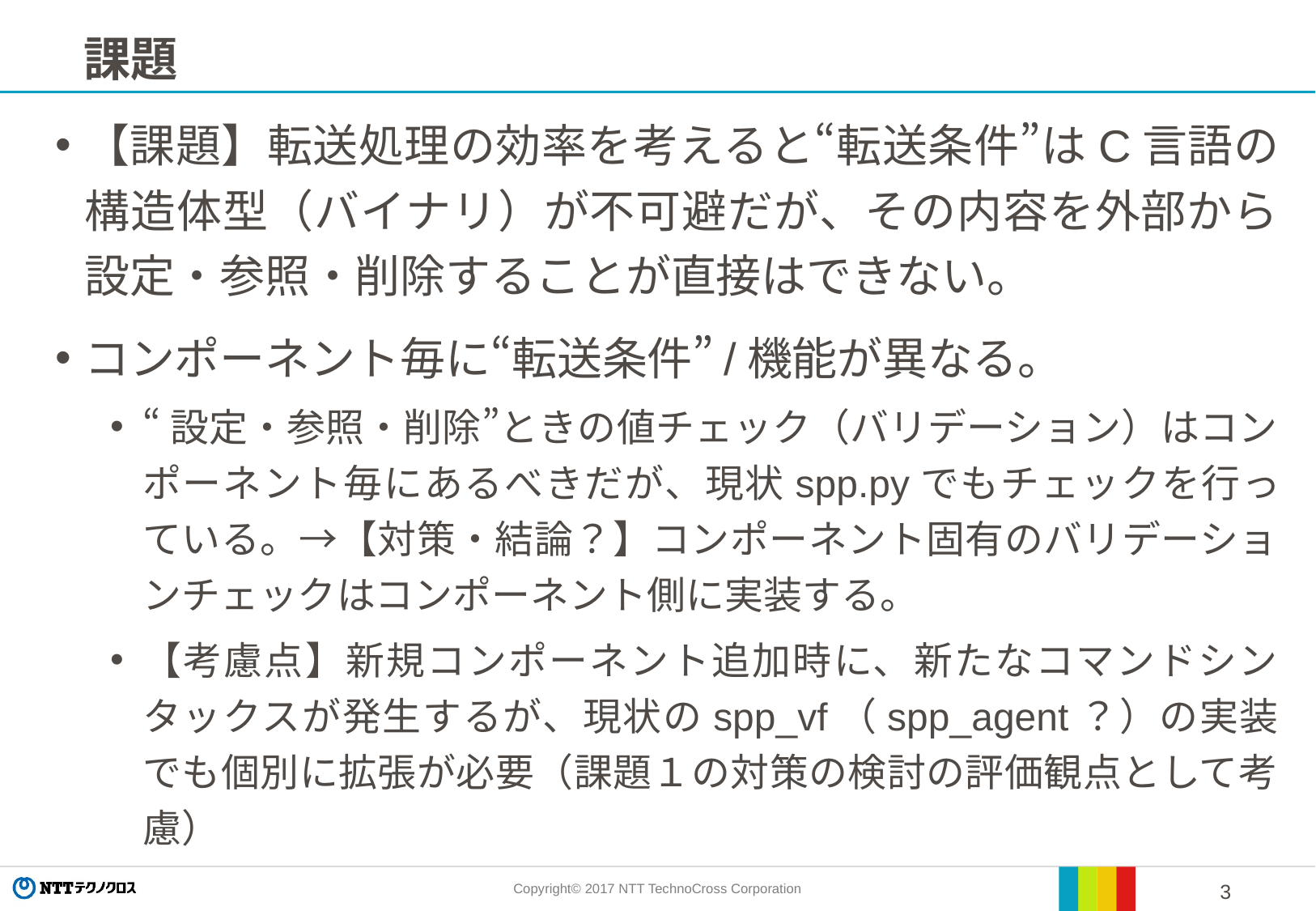

# 課題
【課題】転送処理の効率を考えると“転送条件”はC言語の構造体型（バイナリ）が不可避だが、その内容を外部から設定・参照・削除することが直接はできない。
コンポーネント毎に“転送条件”/機能が異なる。
“設定・参照・削除”ときの値チェック（バリデーション）はコンポーネント毎にあるべきだが、現状spp.pyでもチェックを行っている。→【対策・結論？】コンポーネント固有のバリデーションチェックはコンポーネント側に実装する。
【考慮点】新規コンポーネント追加時に、新たなコマンドシンタックスが発生するが、現状のspp_vf（spp_agent？）の実装でも個別に拡張が必要（課題１の対策の検討の評価観点として考慮）